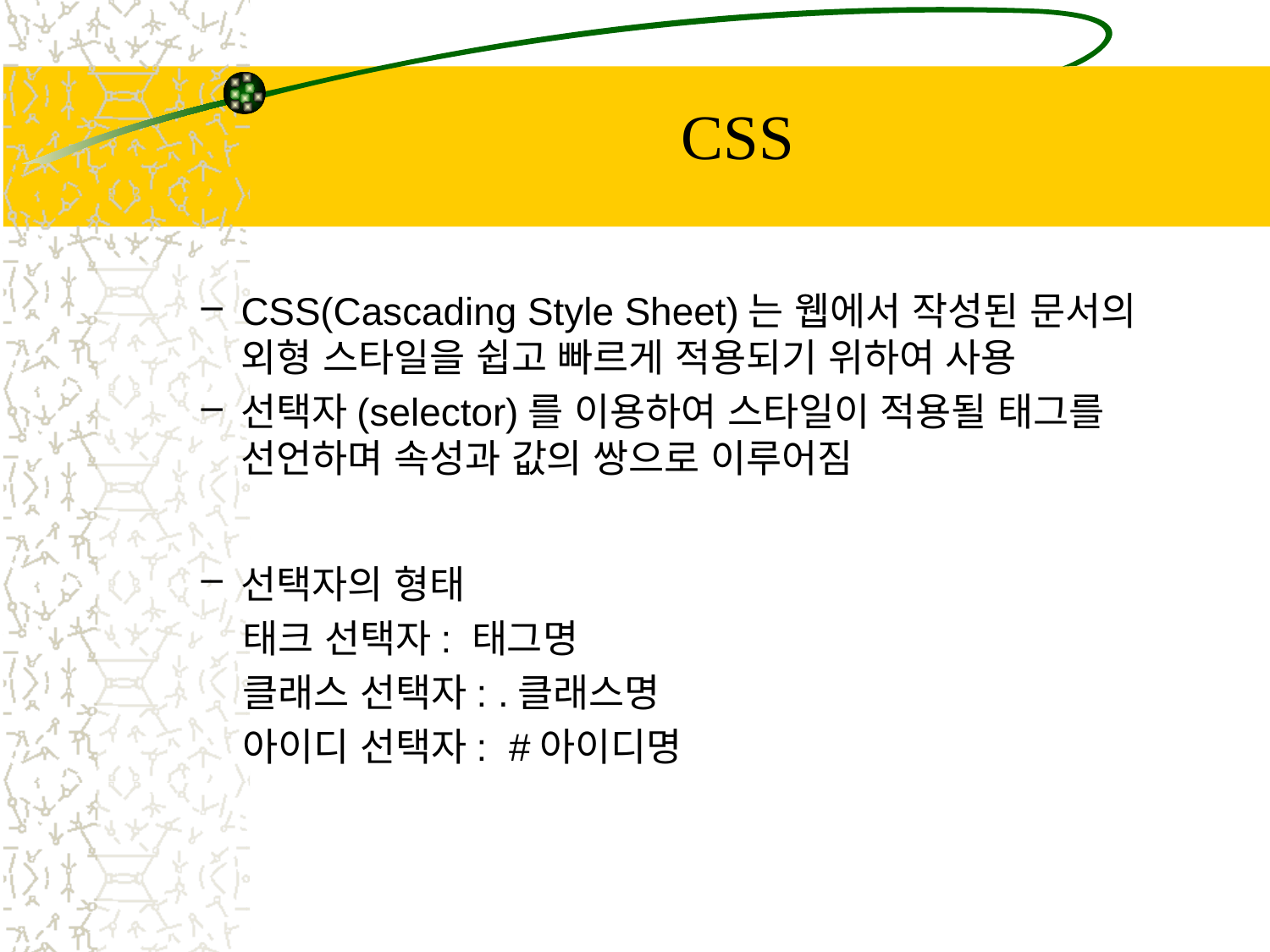

# CSS

CSS(Cascading Style Sheet)는 웹에서 작성된 문서의 외형 스타일을 쉽고 빠르게 적용되기 위하여 사용
선택자(selector)를 이용하여 스타일이 적용될 태그를 선언하며 속성과 값의 쌍으로 이루어짐

선택자의 형태
   태크 선택자: 태그명
   클래스 선택자: .클래스명
   아이디 선택자:  #아이디명